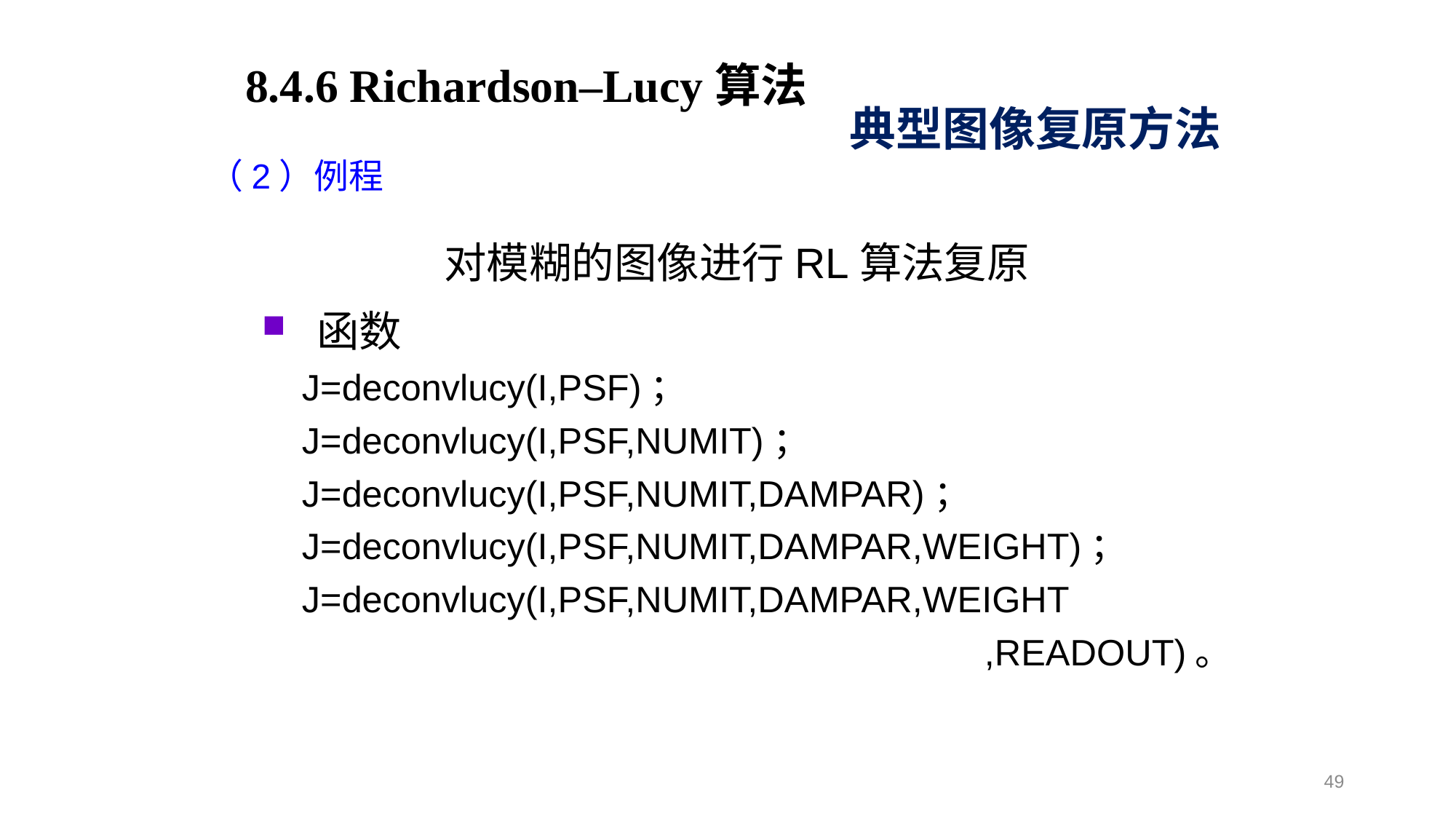

8.4.6 Richardson–Lucy算法
典型图像复原方法
（2）例程
对模糊的图像进行RL算法复原
函数
J=deconvlucy(I,PSF)；
J=deconvlucy(I,PSF,NUMIT)；
J=deconvlucy(I,PSF,NUMIT,DAMPAR)；
J=deconvlucy(I,PSF,NUMIT,DAMPAR,WEIGHT)；
J=deconvlucy(I,PSF,NUMIT,DAMPAR,WEIGHT
                                                                   ,READOUT)。
49